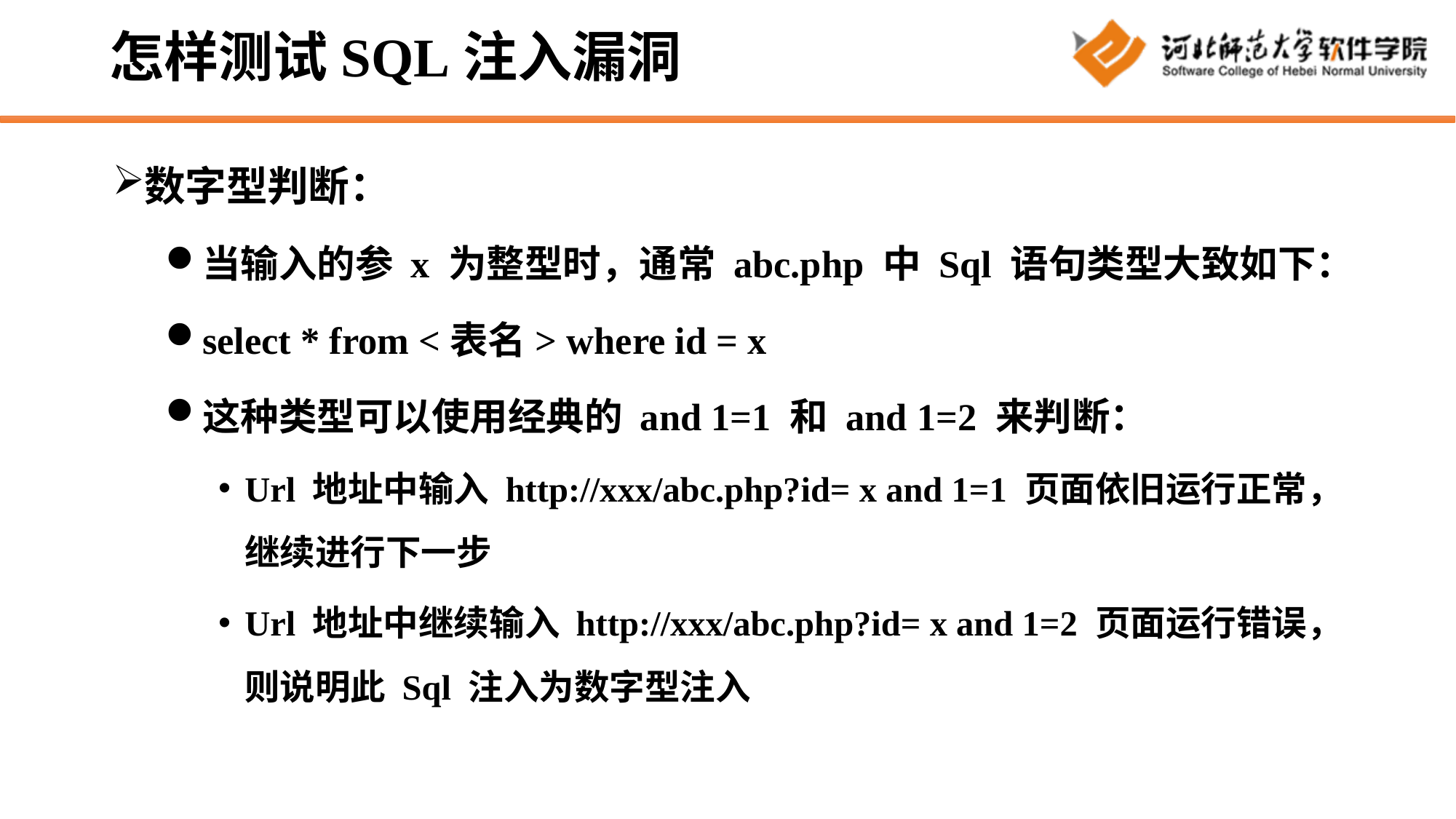

# 怎样测试SQL注入漏洞
数字型判断：
当输入的参 x 为整型时，通常 abc.php 中 Sql 语句类型大致如下：
select * from <表名> where id = x
这种类型可以使用经典的 and 1=1 和 and 1=2 来判断：
Url 地址中输入 http://xxx/abc.php?id= x and 1=1 页面依旧运行正常，继续进行下一步
Url 地址中继续输入 http://xxx/abc.php?id= x and 1=2 页面运行错误，则说明此 Sql 注入为数字型注入